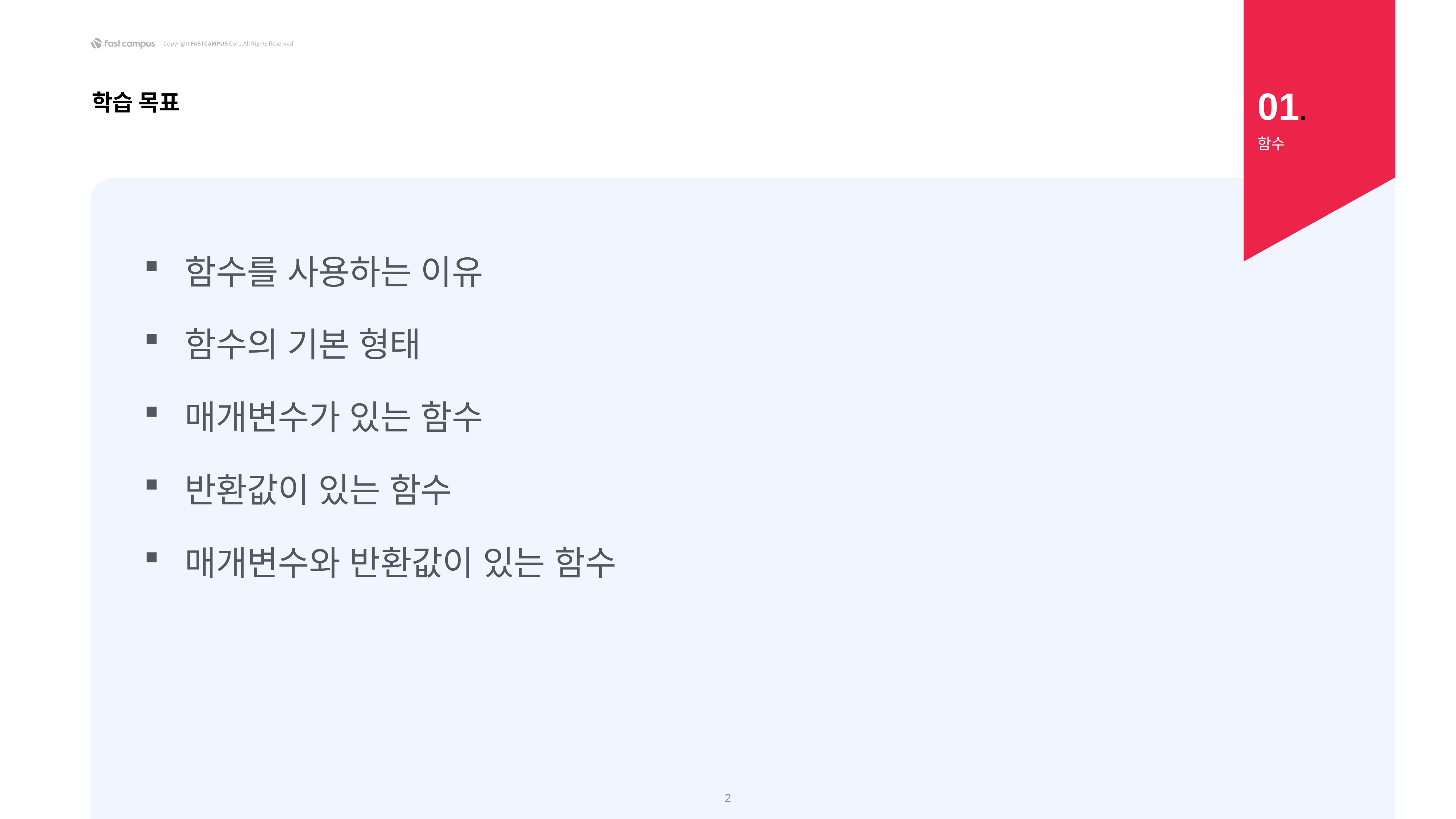

01.
학습 목표
함수
함수를 사용하는 이유
함수의 기본 형태
매개변수가 있는 함수
반환값이 있는 함수
매개변수와 반환값이 있는 함수
2